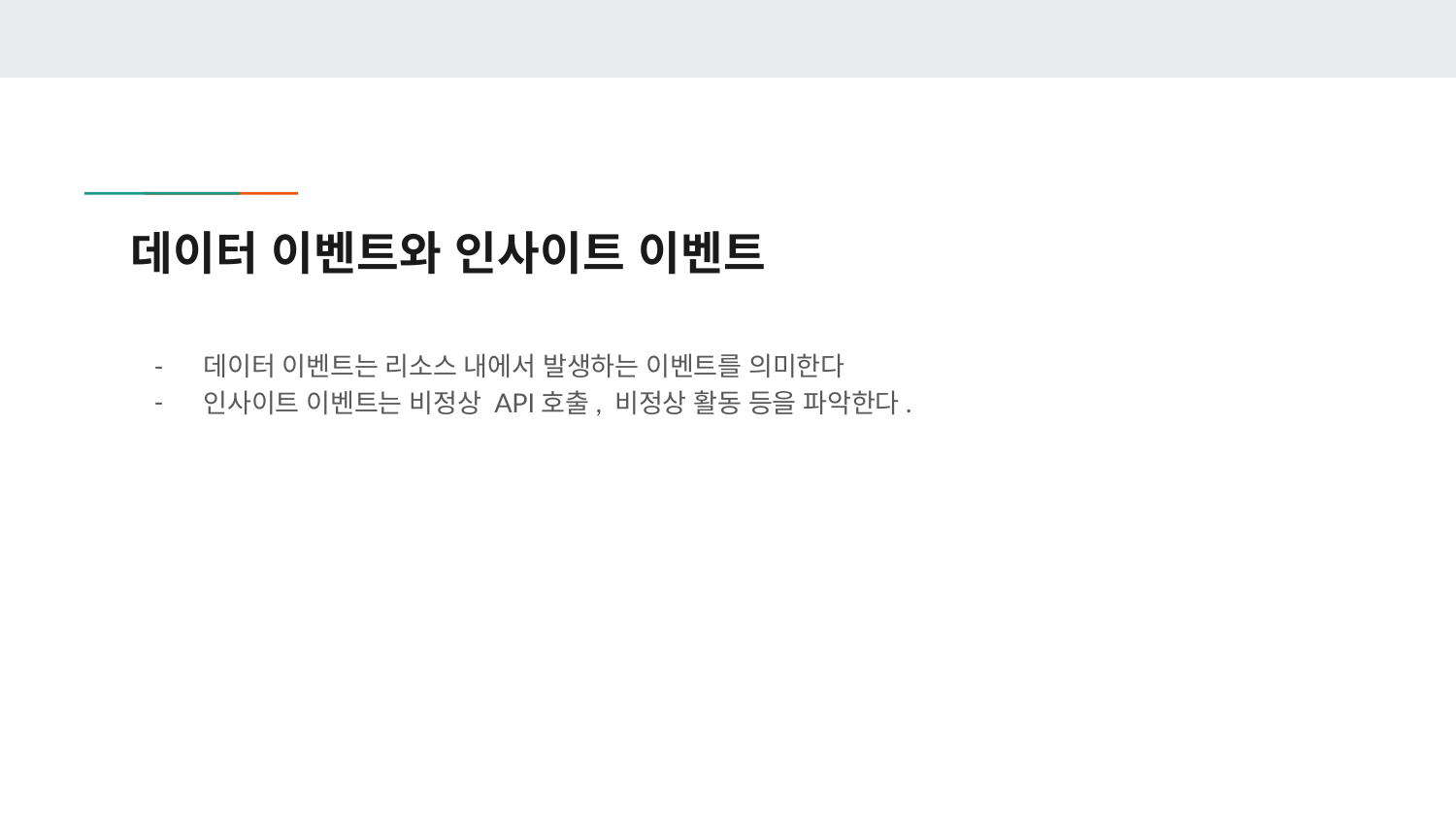

# 데이터 이벤트와 인사이트 이벤트
데이터 이벤트는 리소스 내에서 발생하는 이벤트를 의미한다
인사이트 이벤트는 비정상 API호출, 비정상 활동 등을 파악한다.